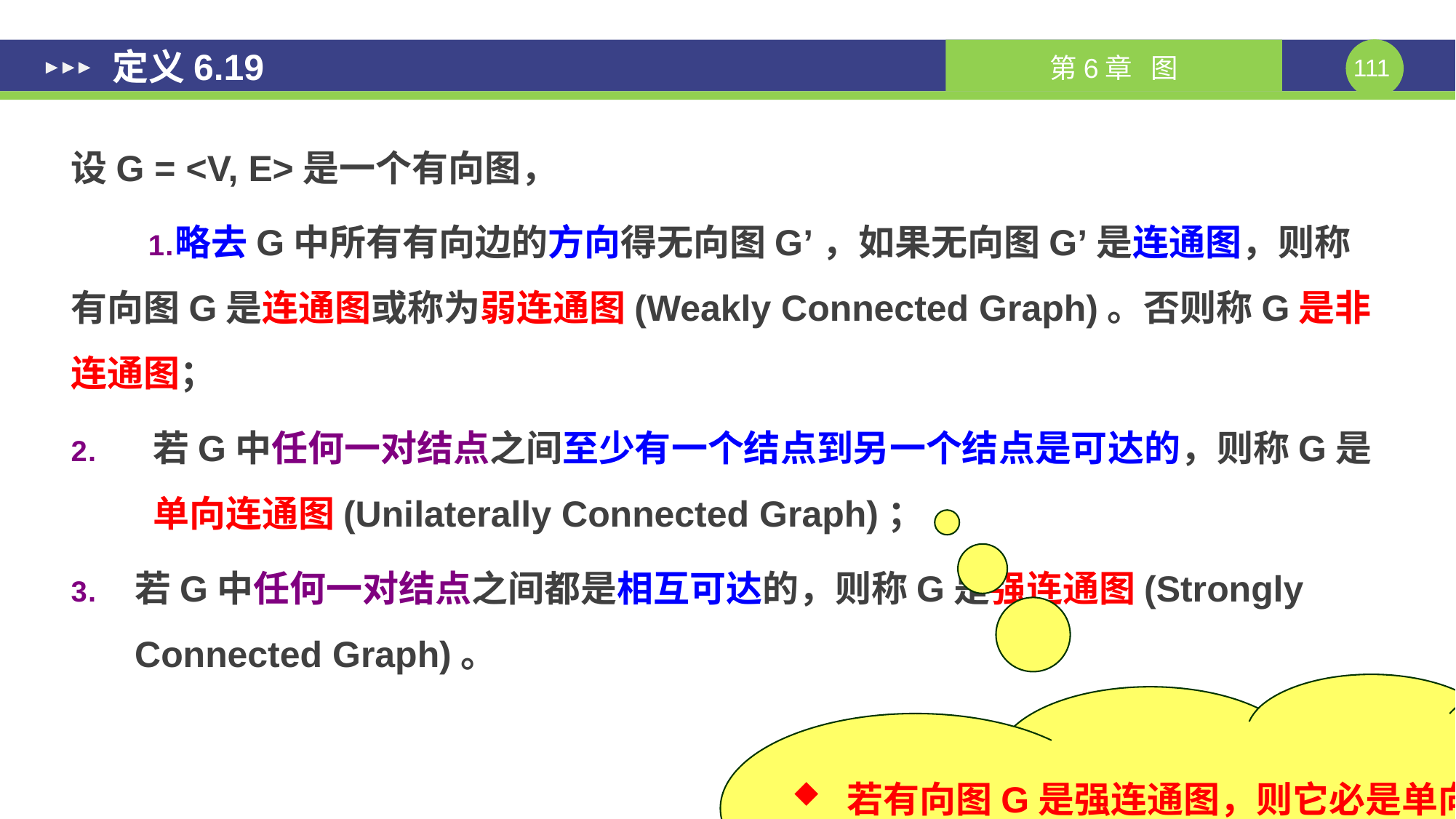

定义6.19
设G = <V, E>是一个有向图，
略去G中所有有向边的方向得无向图G’，如果无向图G’是连通图，则称有向图G是连通图或称为弱连通图(Weakly Connected Graph)。否则称G是非连通图；
若G中任何一对结点之间至少有一个结点到另一个结点是可达的，则称G是单向连通图(Unilaterally Connected Graph)；
若G中任何一对结点之间都是相互可达的，则称G是强连通图(Strongly Connected Graph)。
若有向图G是强连通图，则它必是单向连通图；
若有向图G是单向连通图，则它必是（弱）连通图。
上述二命题的逆均不成立。11